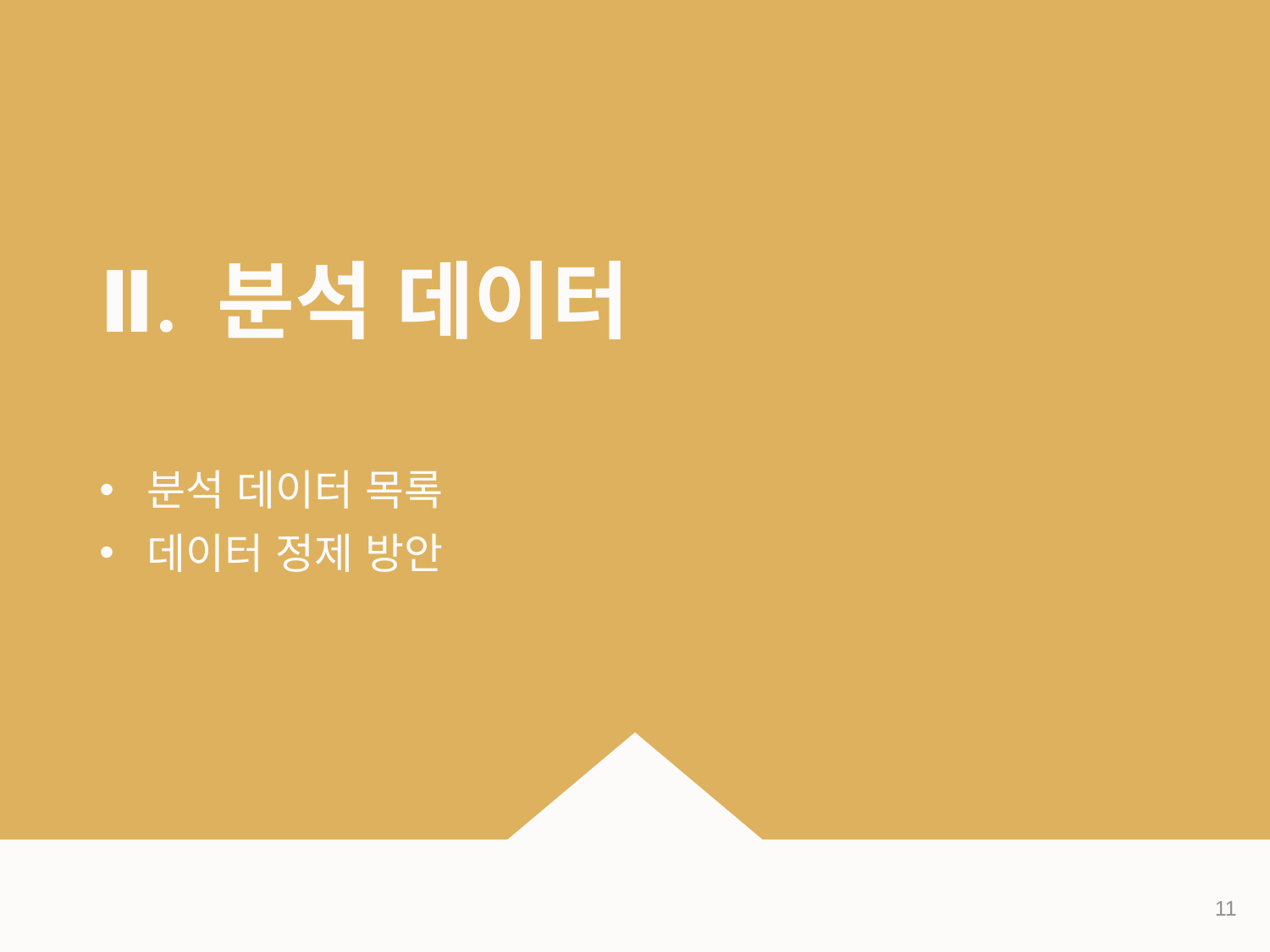

# Ⅱ. 분석 데이터
분석 데이터 목록
데이터 정제 방안
11